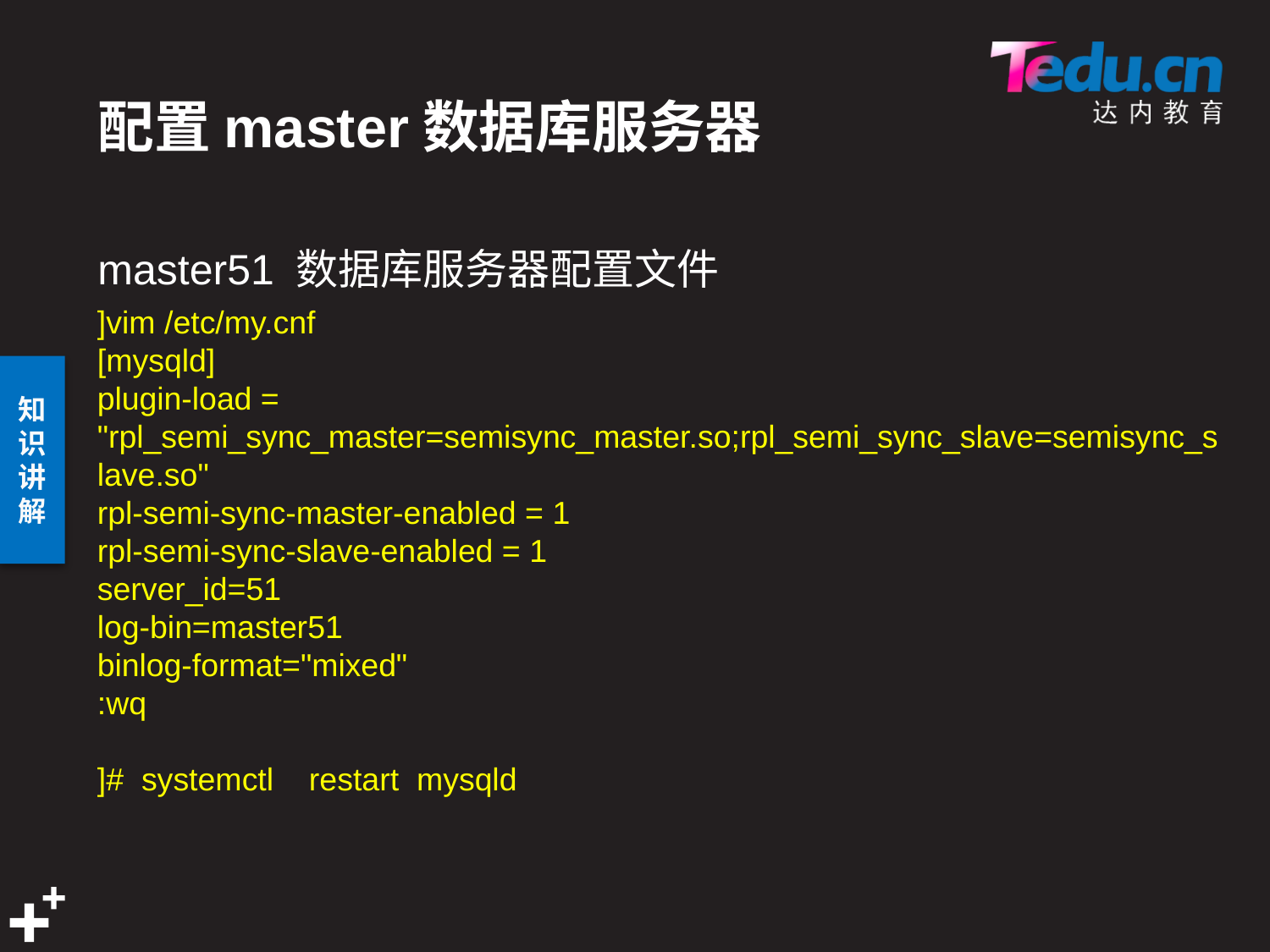

# 配置master数据库服务器
master51 数据库服务器配置文件
]vim /etc/my.cnf
[mysqld]
plugin-load = "rpl_semi_sync_master=semisync_master.so;rpl_semi_sync_slave=semisync_slave.so"
rpl-semi-sync-master-enabled = 1
rpl-semi-sync-slave-enabled = 1
server_id=51
log-bin=master51
binlog-format="mixed"
:wq

]#  systemctl    restart  mysqld